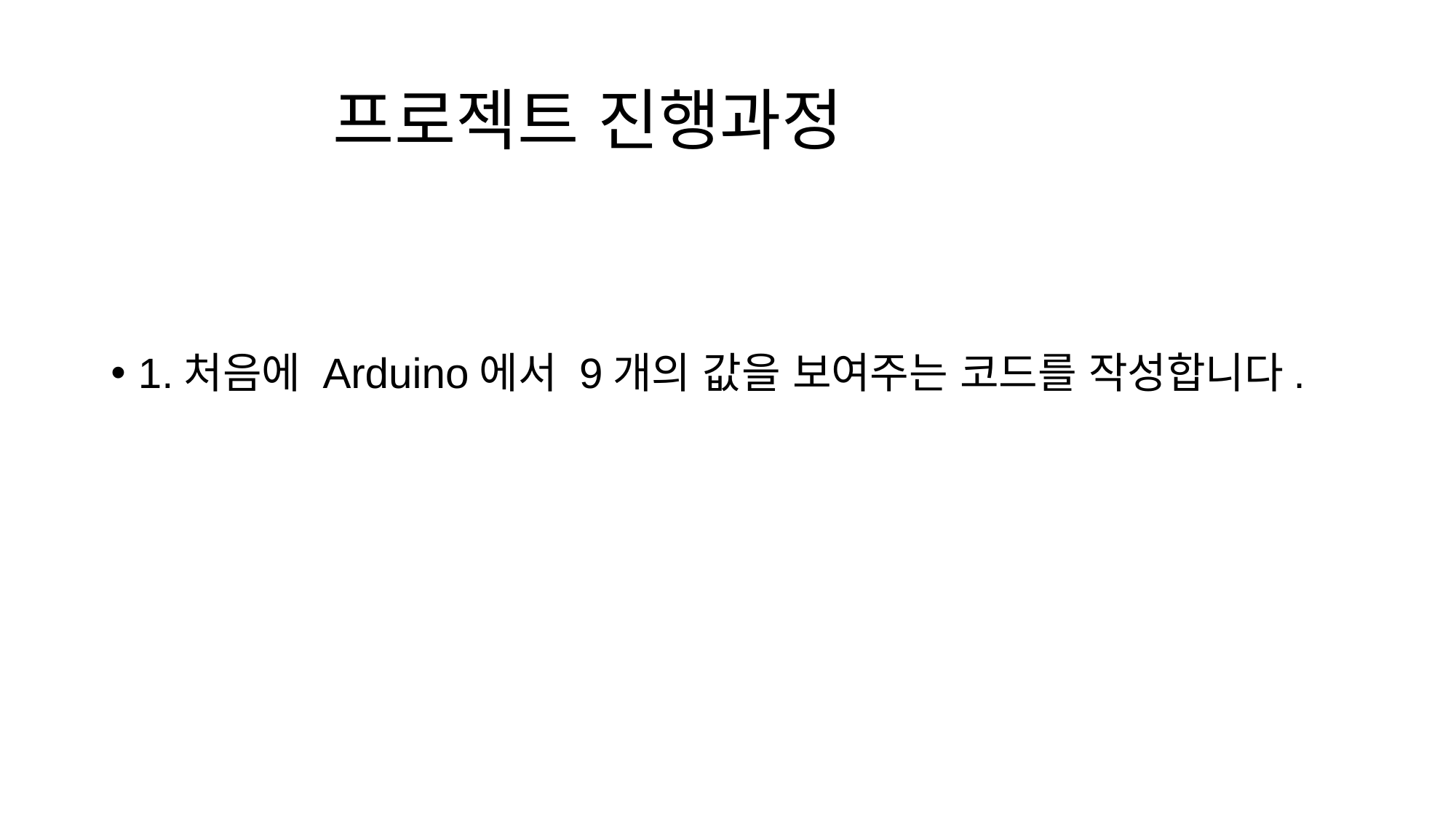

# 프로젝트 진행과정
1.처음에 Arduino에서 9개의 값을 보여주는 코드를 작성합니다.